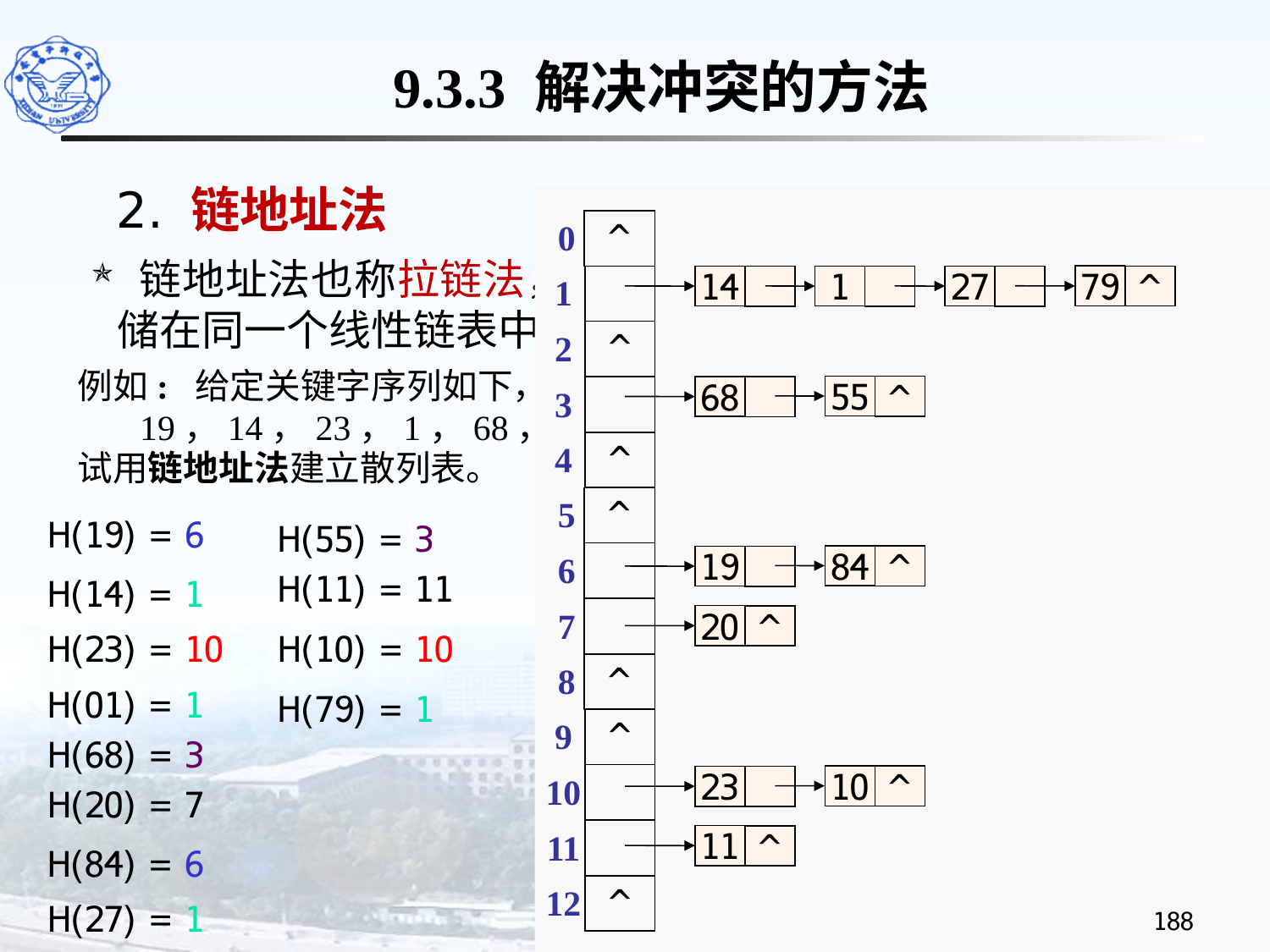

9.3.3 解决冲突的方法
2. 链地址法

^
0

1
^
2

3
^
4
^
5

6

7
^
8
^
9

10

11
^
12
 链地址法也称拉链法，是将所有关键字为同义词的记录存储在同一个线性链表中。
79
14
1
27
^

例如:  给定关键字序列如下，散列函数为H(k)=k%13
       19，14，23，1，68，20，84，27，55，11，10，79
试用链地址法建立散列表。
55
^
68

H(19) = 6
H(55) = 3
H(11) = 11
H(14) = 1
H(23) = 10
H(10) = 10
H(01) = 1
H(79) = 1
H(68) = 3
H(20) = 7
H(84) = 6
H(27) = 1
84
^
19

20
^

10
^
23

11
^

188